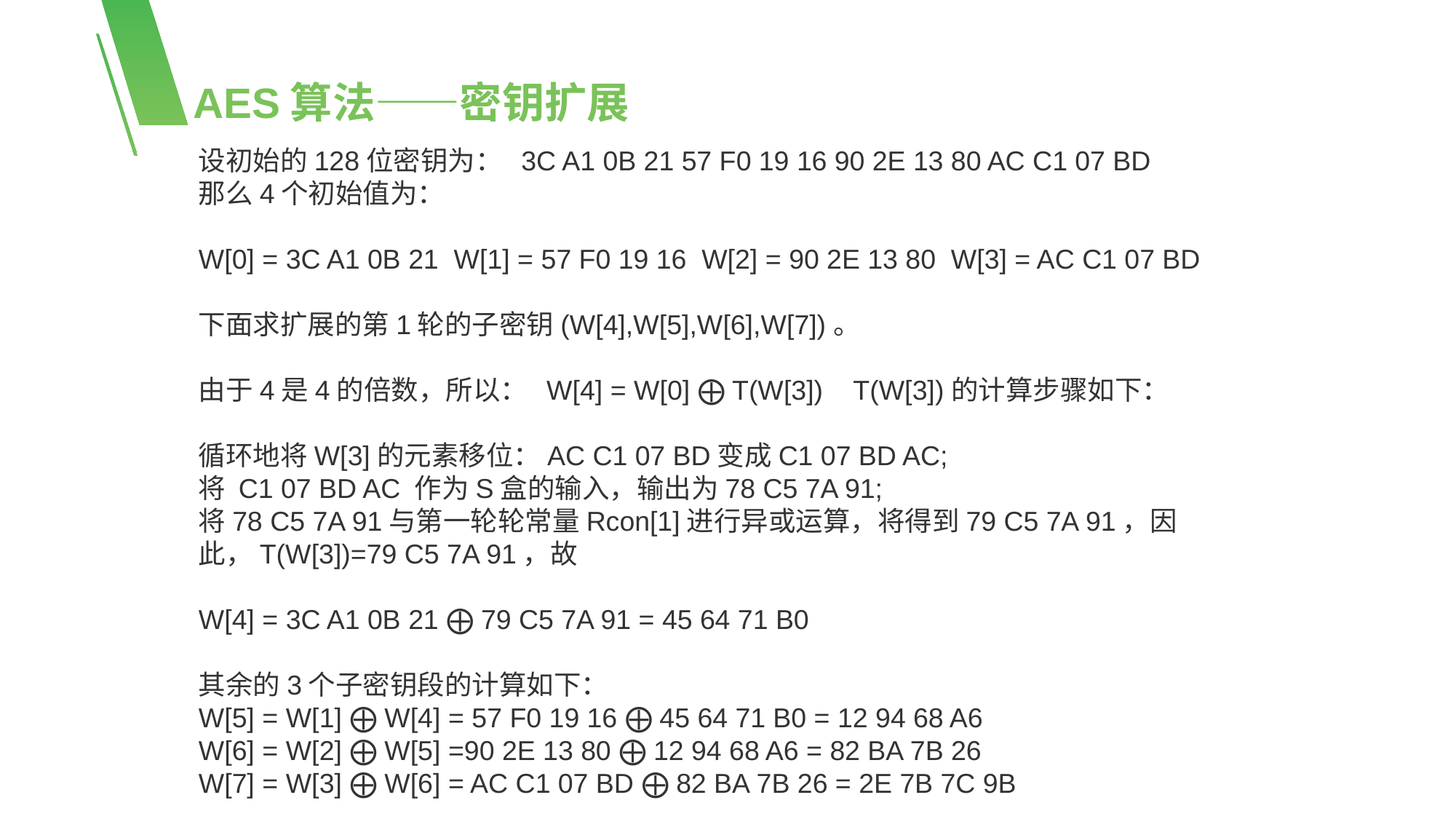

AES算法——密钥扩展
设初始的128位密钥为：  3C A1 0B 21 57 F0 19 16 90 2E 13 80 AC C1 07 BD
那么4个初始值为：

W[0] = 3C A1 0B 21  W[1] = 57 F0 19 16  W[2] = 90 2E 13 80  W[3] = AC C1 07 BD

下面求扩展的第1轮的子密钥(W[4],W[5],W[6],W[7])。

由于4是4的倍数，所以：  W[4] = W[0] ⨁ T(W[3])    T(W[3])的计算步骤如下：

循环地将W[3]的元素移位：AC C1 07 BD变成C1 07 BD AC;
将 C1 07 BD AC 作为S盒的输入，输出为78 C5 7A 91;
将78 C5 7A 91与第一轮轮常量Rcon[1]进行异或运算，将得到79 C5 7A 91，因此，T(W[3])=79 C5 7A 91，故

W[4] = 3C A1 0B 21 ⨁ 79 C5 7A 91 = 45 64 71 B0

其余的3个子密钥段的计算如下：
W[5] = W[1] ⨁ W[4] = 57 F0 19 16 ⨁ 45 64 71 B0 = 12 94 68 A6
W[6] = W[2] ⨁ W[5] =90 2E 13 80 ⨁ 12 94 68 A6 = 82 BA 7B 26
W[7] = W[3] ⨁ W[6] = AC C1 07 BD ⨁ 82 BA 7B 26 = 2E 7B 7C 9B